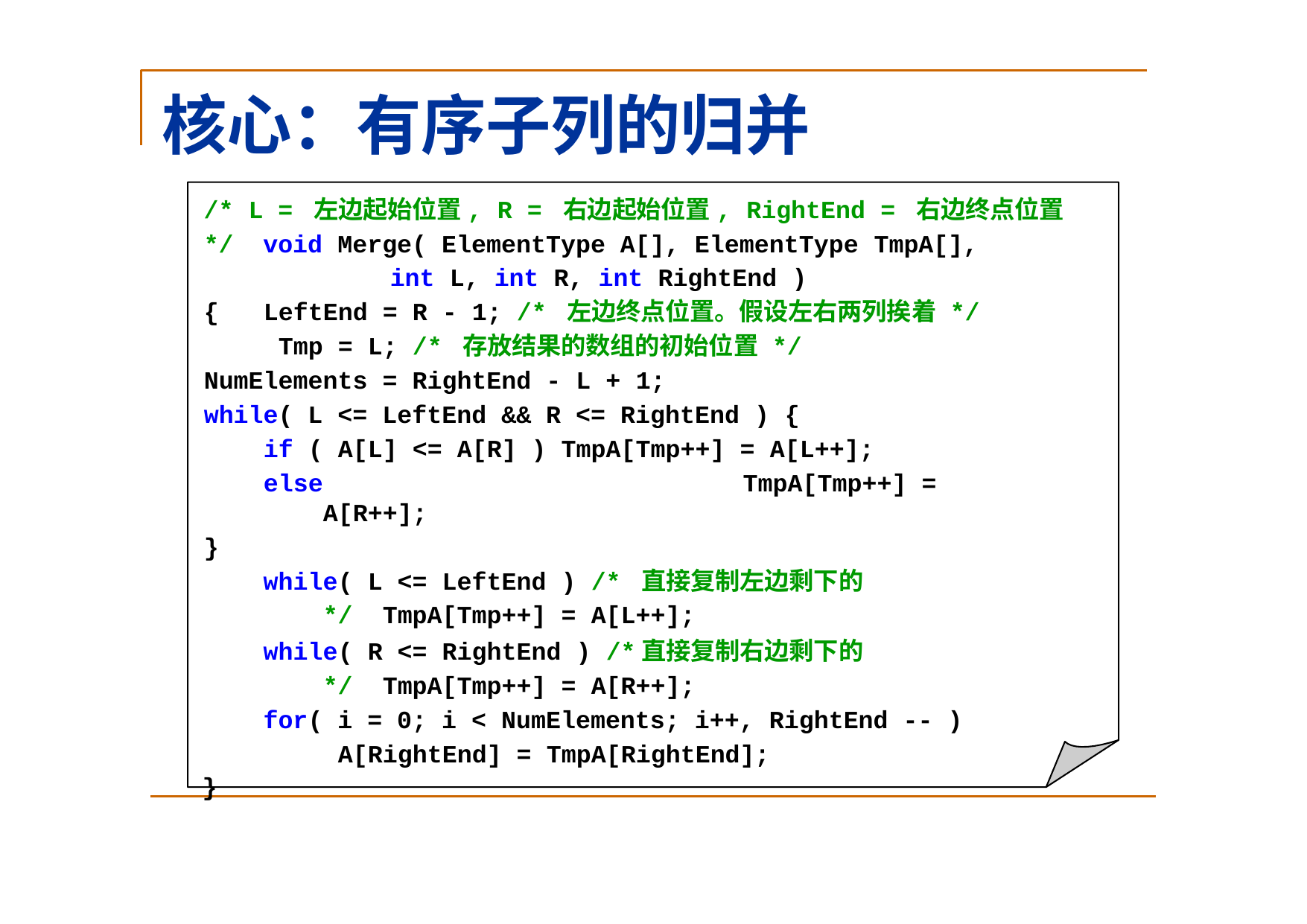

# 核心：有序子列的归并

/* L = 左边起始位置, R = 右边起始位置, RightEnd = 右边终点位置 */  void Merge( ElementType A[], ElementType TmpA[],
int L, int R, int RightEnd )
{	LeftEnd = R - 1; /* 左边终点位置。假设左右两列挨着 */  Tmp = L; /* 存放结果的数组的初始位置 */
NumElements = RightEnd - L + 1;
while( L <= LeftEnd && R <= RightEnd ) {
if ( A[L] <= A[R] ) TmpA[Tmp++] = A[L++];
else	TmpA[Tmp++] = A[R++];
}
while( L <= LeftEnd ) /* 直接复制左边剩下的 */  TmpA[Tmp++] = A[L++];
while( R <= RightEnd ) /*直接复制右边剩下的 */  TmpA[Tmp++] = A[R++];
for( i = 0; i < NumElements; i++, RightEnd -- )  A[RightEnd] = TmpA[RightEnd];
}